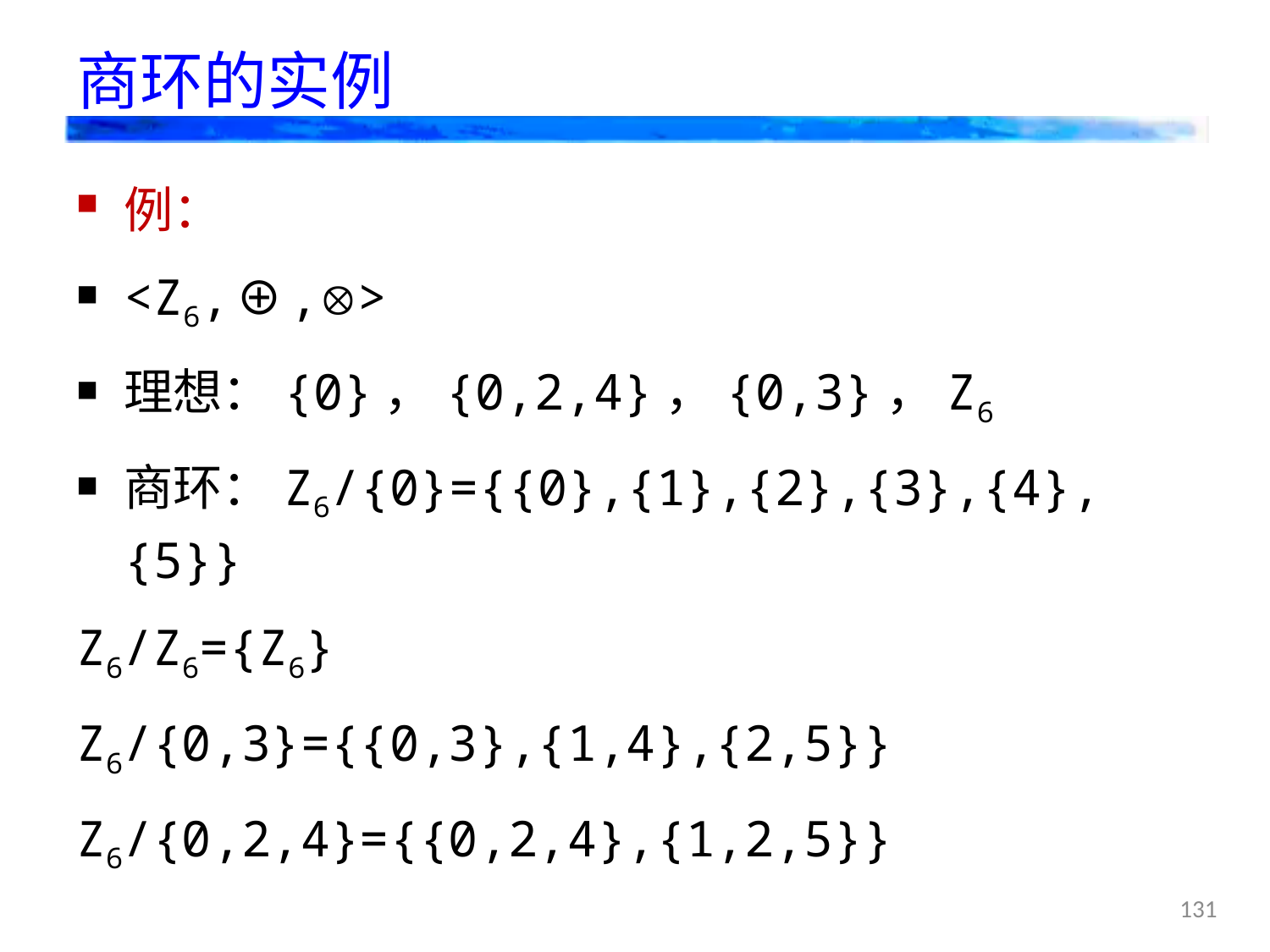

商环的实例
例：
<Z6,⊕,⊗>
理想：{0}，{0,2,4}，{0,3}，Z6
商环：Z6/{0}={{0},{1},{2},{3},{4},{5}}
Z6/Z6={Z6}
Z6/{0,3}={{0,3},{1,4},{2,5}}
Z6/{0,2,4}={{0,2,4},{1,2,5}}
131